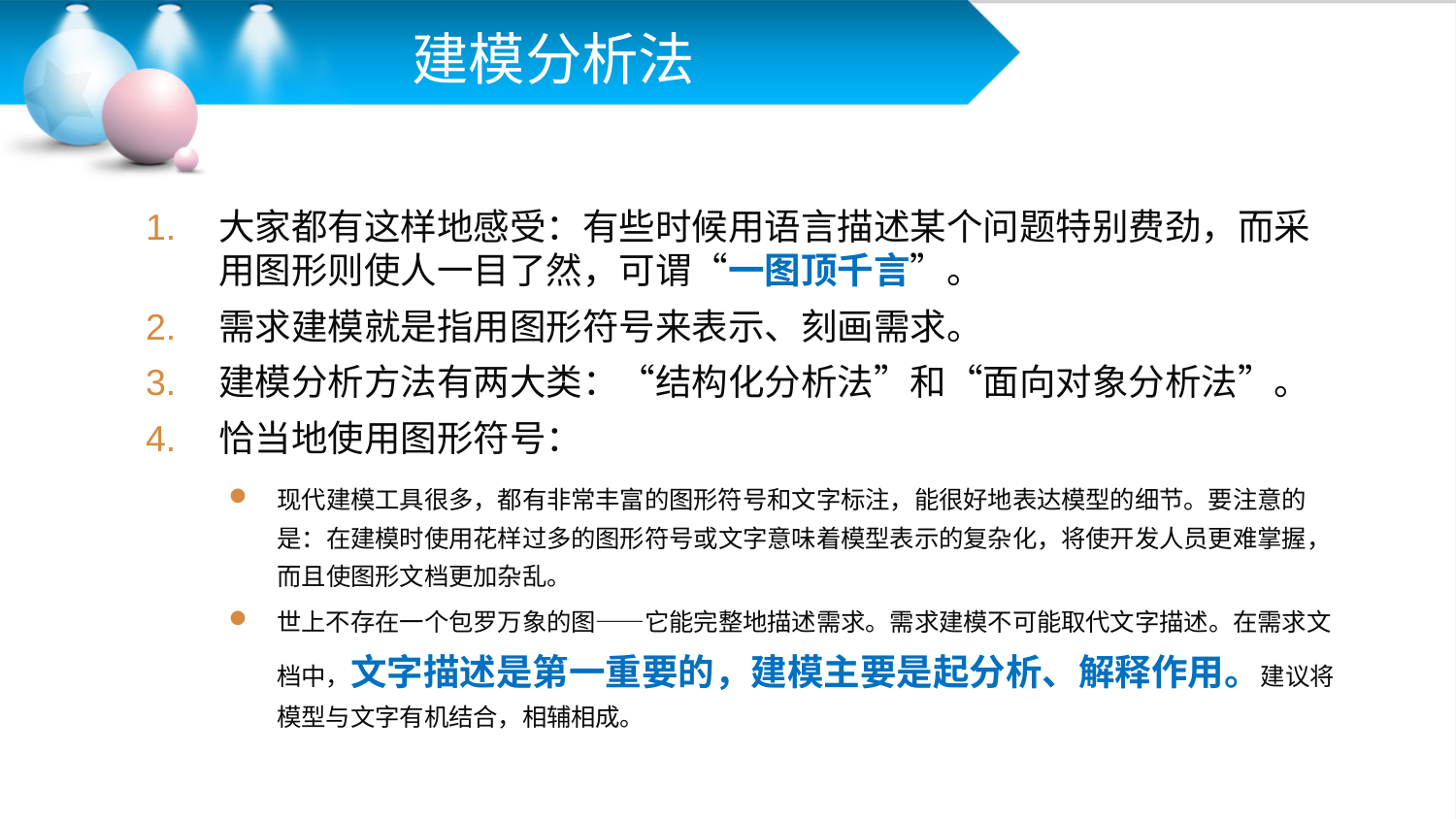

建模分析法
大家都有这样地感受：有些时候用语言描述某个问题特别费劲，而采用图形则使人一目了然，可谓“一图顶千言”。
需求建模就是指用图形符号来表示、刻画需求。
建模分析方法有两大类：“结构化分析法”和“面向对象分析法”。
恰当地使用图形符号：
现代建模工具很多，都有非常丰富的图形符号和文字标注，能很好地表达模型的细节。要注意的是：在建模时使用花样过多的图形符号或文字意味着模型表示的复杂化，将使开发人员更难掌握，而且使图形文档更加杂乱。
世上不存在一个包罗万象的图——它能完整地描述需求。需求建模不可能取代文字描述。在需求文档中，文字描述是第一重要的，建模主要是起分析、解释作用。建议将模型与文字有机结合，相辅相成。
人们都有这样地感受：有些时候用语言描述某个问题特别费劲，而采用图形则使人一目了然，所谓“一图顶千言”就是这个道理。
在需求开发过程中，对于某些类型的信息，用图形表示要比文本表示更加有效。所以将图形与文本结合起来描述需求是很自然的方法。
需求建模就是指用图形符号来表示、刻画需求。
建模分析方法主要有两大类：“结构化分析法”和“面向对象分析法”。
恰当地使用图形符号：
现代建模工具如Rose有非常丰富的图形符号和文字标注，能很好地表达模型的细节。要注意的是：在建模时使用花样过多的图形符号或文字意味着模型表示的复杂化，将使开发人员更难掌握，而且使图形文档更加杂乱。
世上不存在一个包罗万象的图——它能完整地描述需求。需求建模不可能取代文字描述。在需求文档中，文字描述是第一重要的，建模主要是起分析、解释作用。建议将模型存放在需求文档的附录中，便于正文引用。